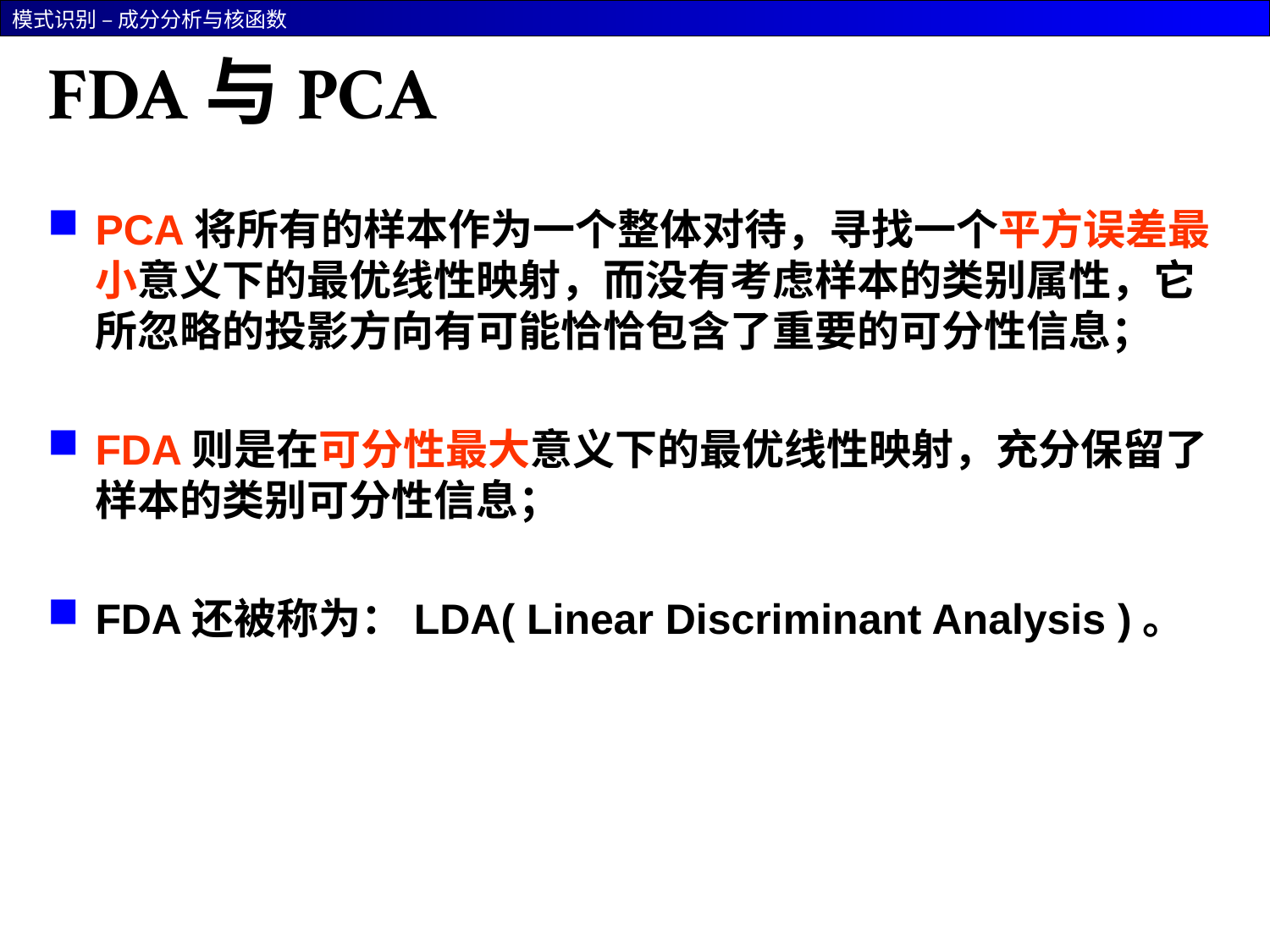

# FDA与PCA
PCA将所有的样本作为一个整体对待，寻找一个平方误差最小意义下的最优线性映射，而没有考虑样本的类别属性，它所忽略的投影方向有可能恰恰包含了重要的可分性信息；

FDA则是在可分性最大意义下的最优线性映射，充分保留了样本的类别可分性信息；

FDA还被称为：LDA( Linear Discriminant Analysis )。